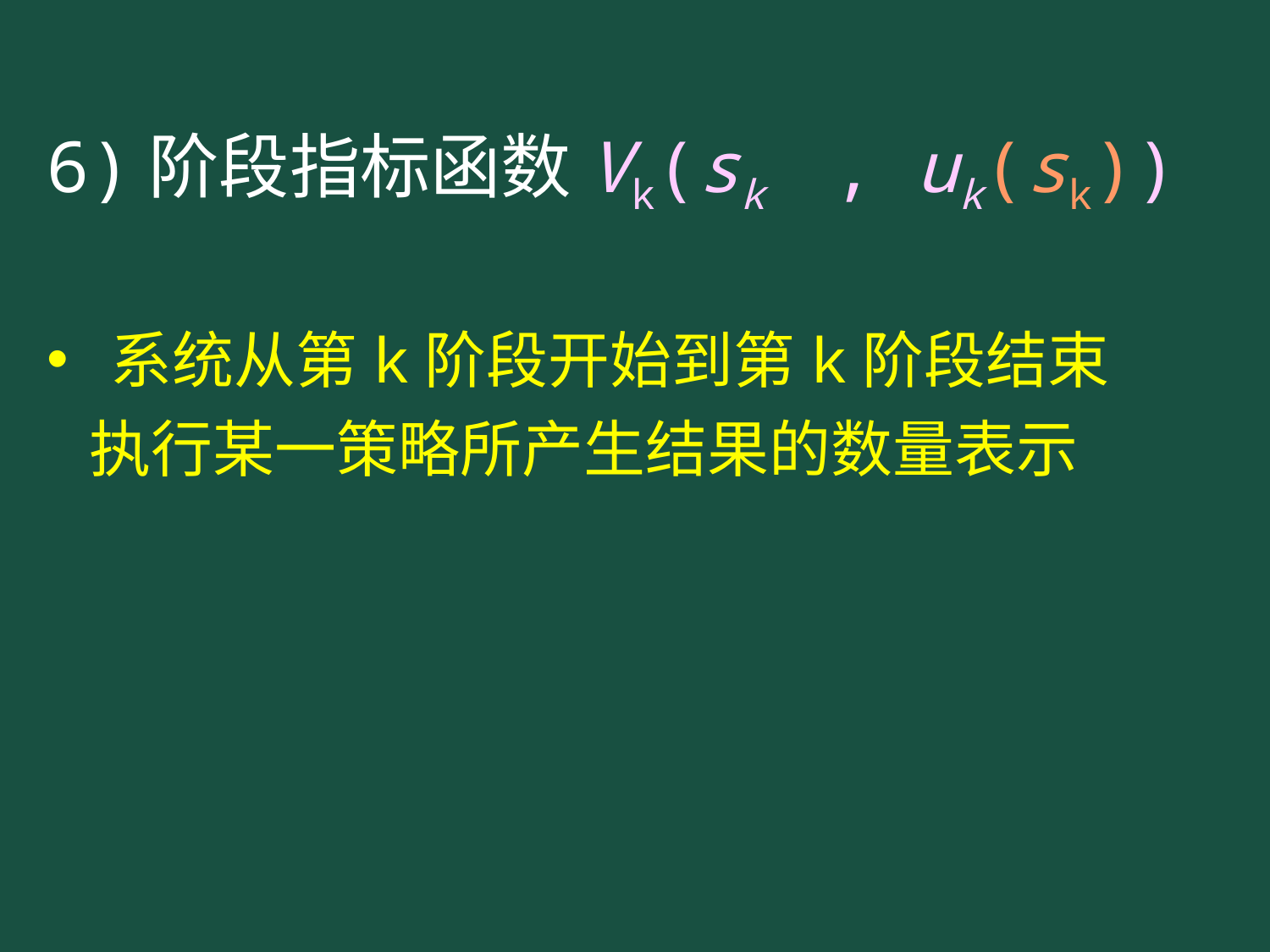

6)阶段指标函数Vk(sk  , uk(sk))

系统从第k阶段开始到第k阶段结束
  执行某一策略所产生结果的数量表示